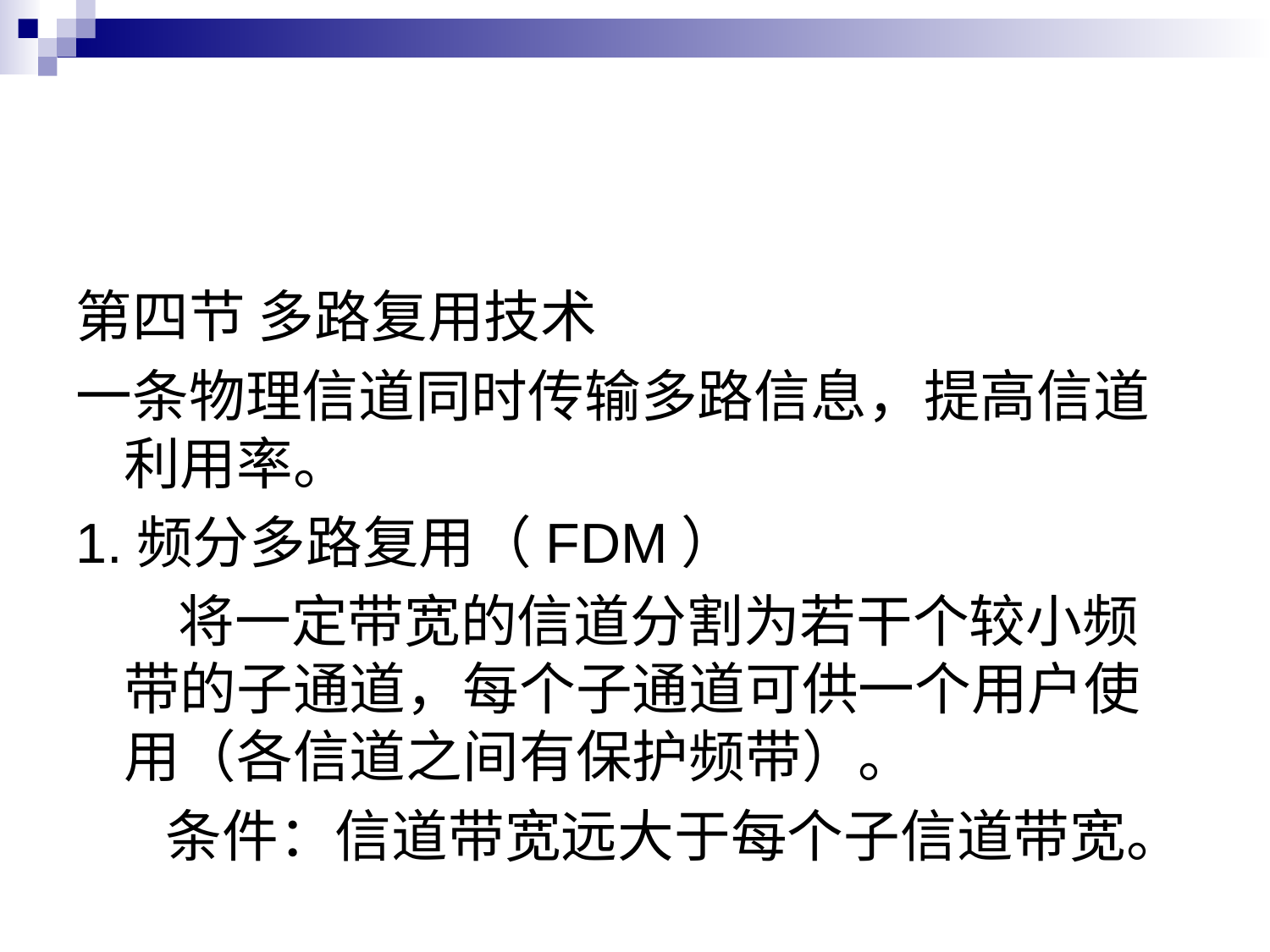

#
第四节 多路复用技术
一条物理信道同时传输多路信息，提高信道利用率。
1.频分多路复用（FDM）
       将一定带宽的信道分割为若干个较小频带的子通道，每个子通道可供一个用户使用（各信道之间有保护频带）。
      条件：信道带宽远大于每个子信道带宽。